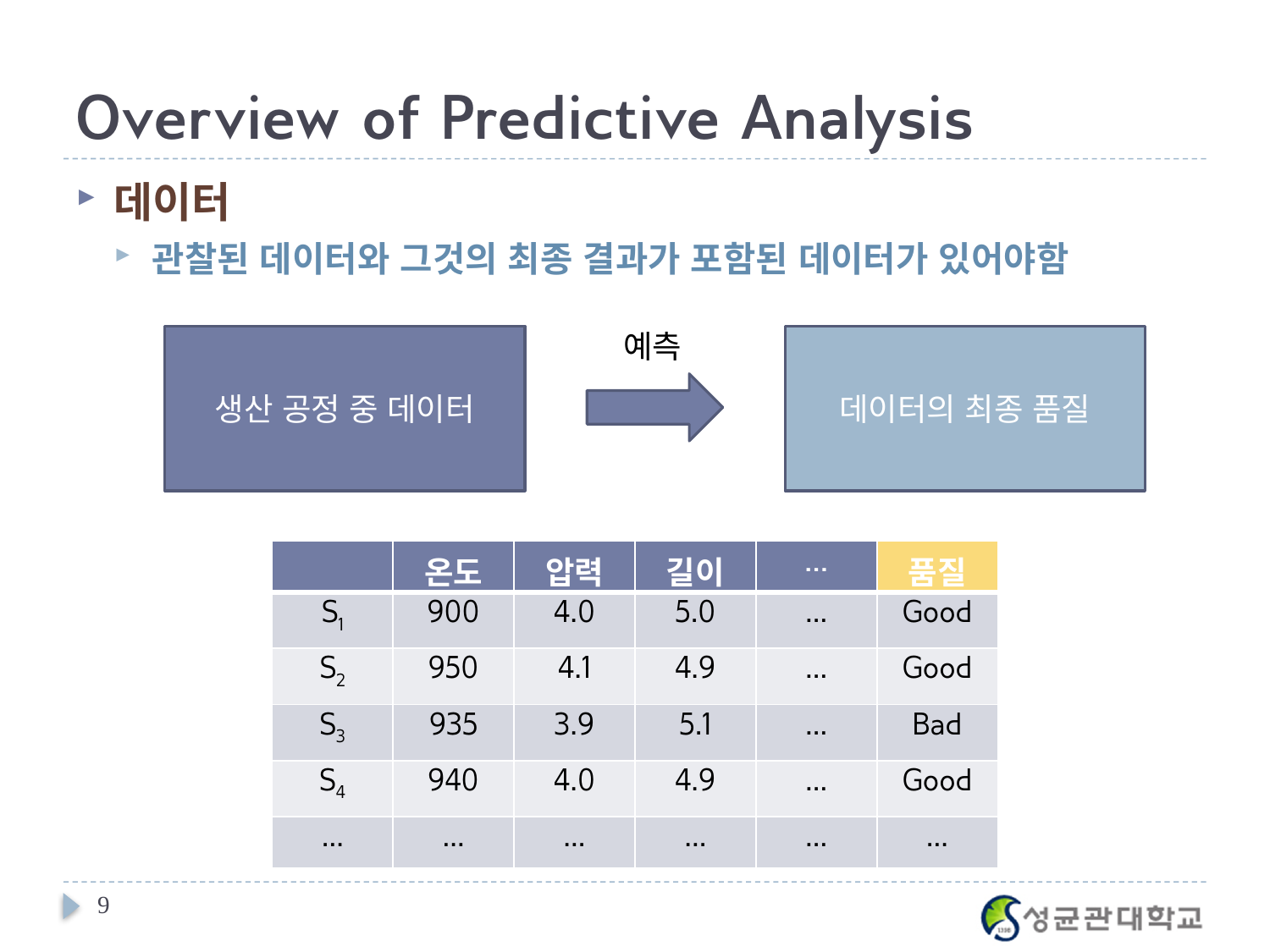

# Overview of Predictive Analysis
데이터
관찰된 데이터와 그것의 최종 결과가 포함된 데이터가 있어야함
예측
생산 공정 중 데이터
데이터의 최종 품질

|  | 온도 | 압력 | 길이 | … | 품질 |
| --- | --- | --- | --- | --- | --- |
| S1 | 900 | 4.0 | 5.0 | … | Good |
| S2 | 950 | 4.1 | 4.9 | … | Good |
| S3 | 935 | 3.9 | 5.1 | … | Bad |
| S4 | 940 | 4.0 | 4.9 | … | Good |
| … | … | … | … | … | … |
9